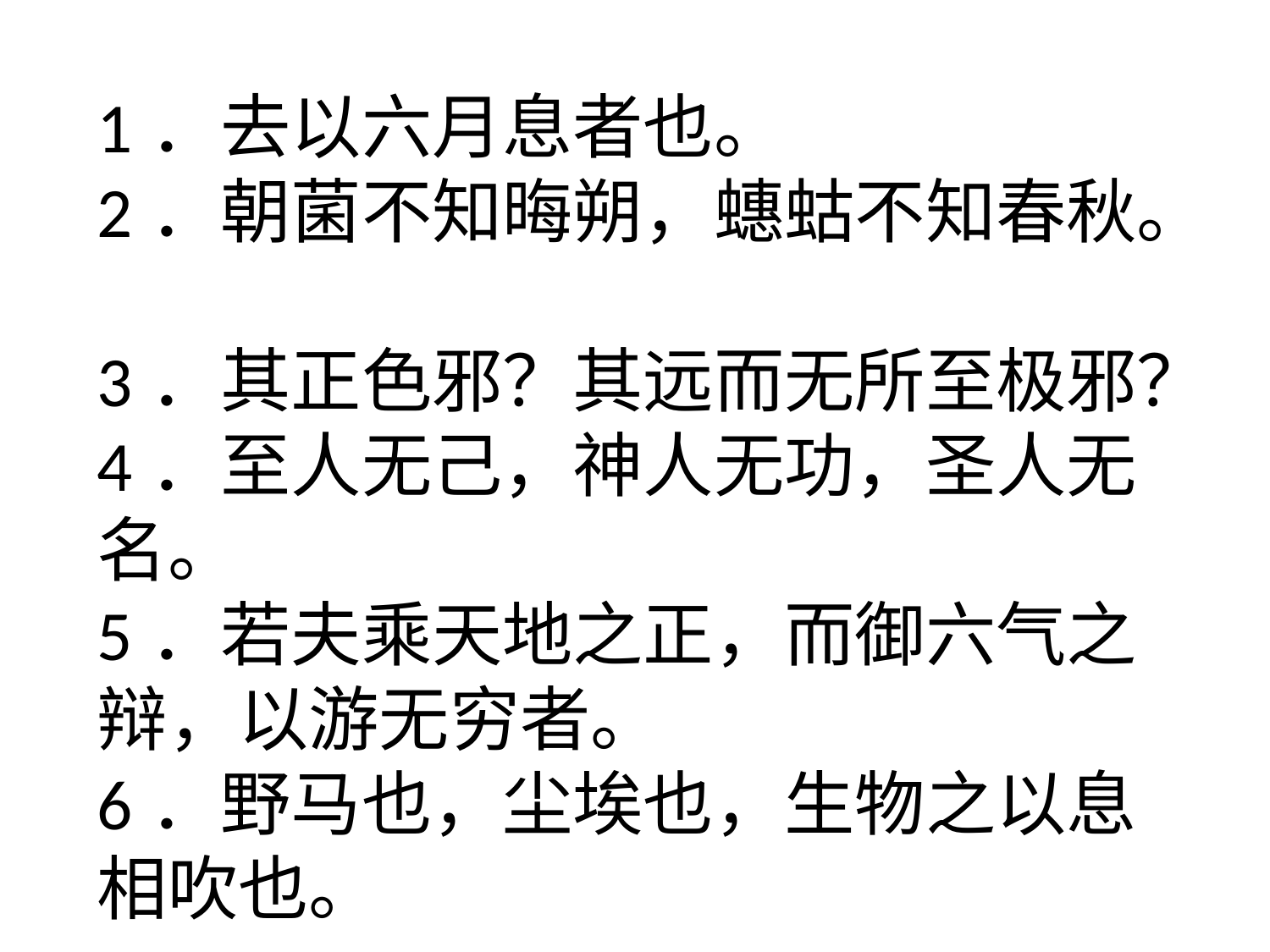

1．去以六月息者也。
2．朝菌不知晦朔，蟪蛄不知春秋。
3．其正色邪？其远而无所至极邪？
4．至人无己，神人无功，圣人无名。
5．若夫乘天地之正，而御六气之辩，以游无穷者。
6．野马也，尘埃也，生物之以息相吹也。